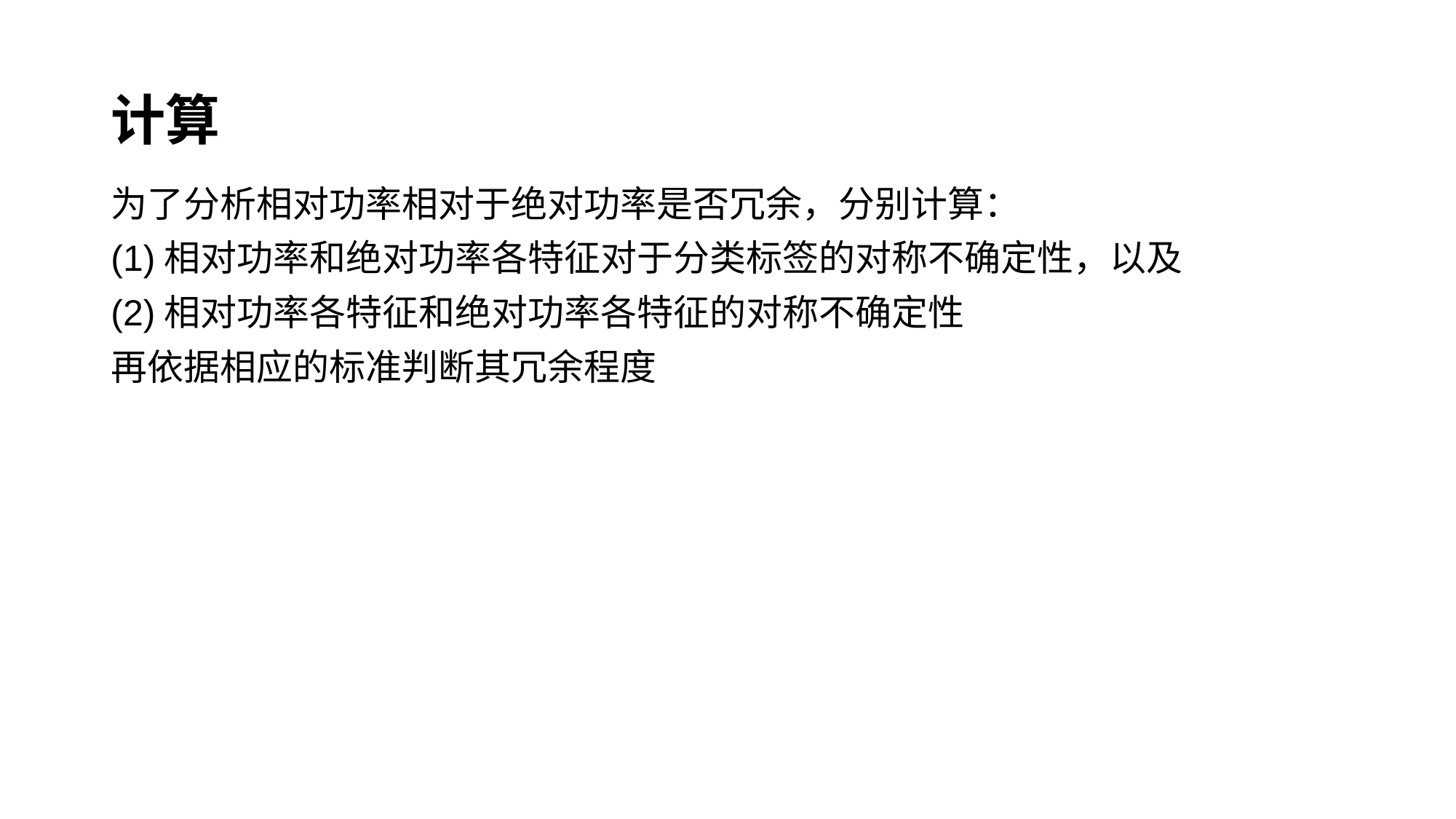

# 计算
为了分析相对功率相对于绝对功率是否冗余，分别计算：
(1)相对功率和绝对功率各特征对于分类标签的对称不确定性，以及
(2)相对功率各特征和绝对功率各特征的对称不确定性
再依据相应的标准判断其冗余程度